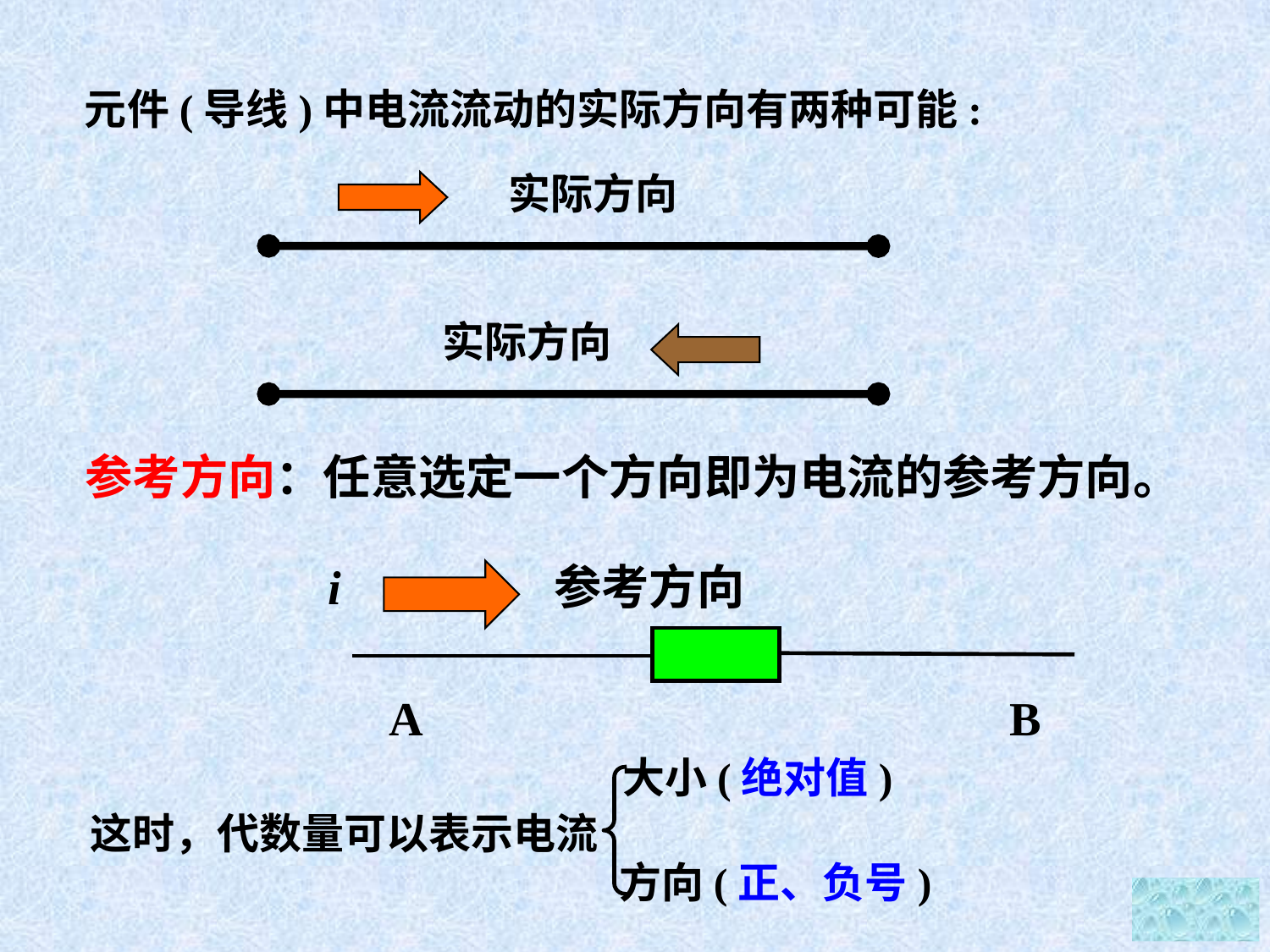

元件(导线)中电流流动的实际方向有两种可能:
实际方向

实际方向

参考方向：任意选定一个方向即为电流的参考方向。
i                 参考方向

A
B
大小(绝对值)

这时，代数量可以表示电流
方向(正、负号)